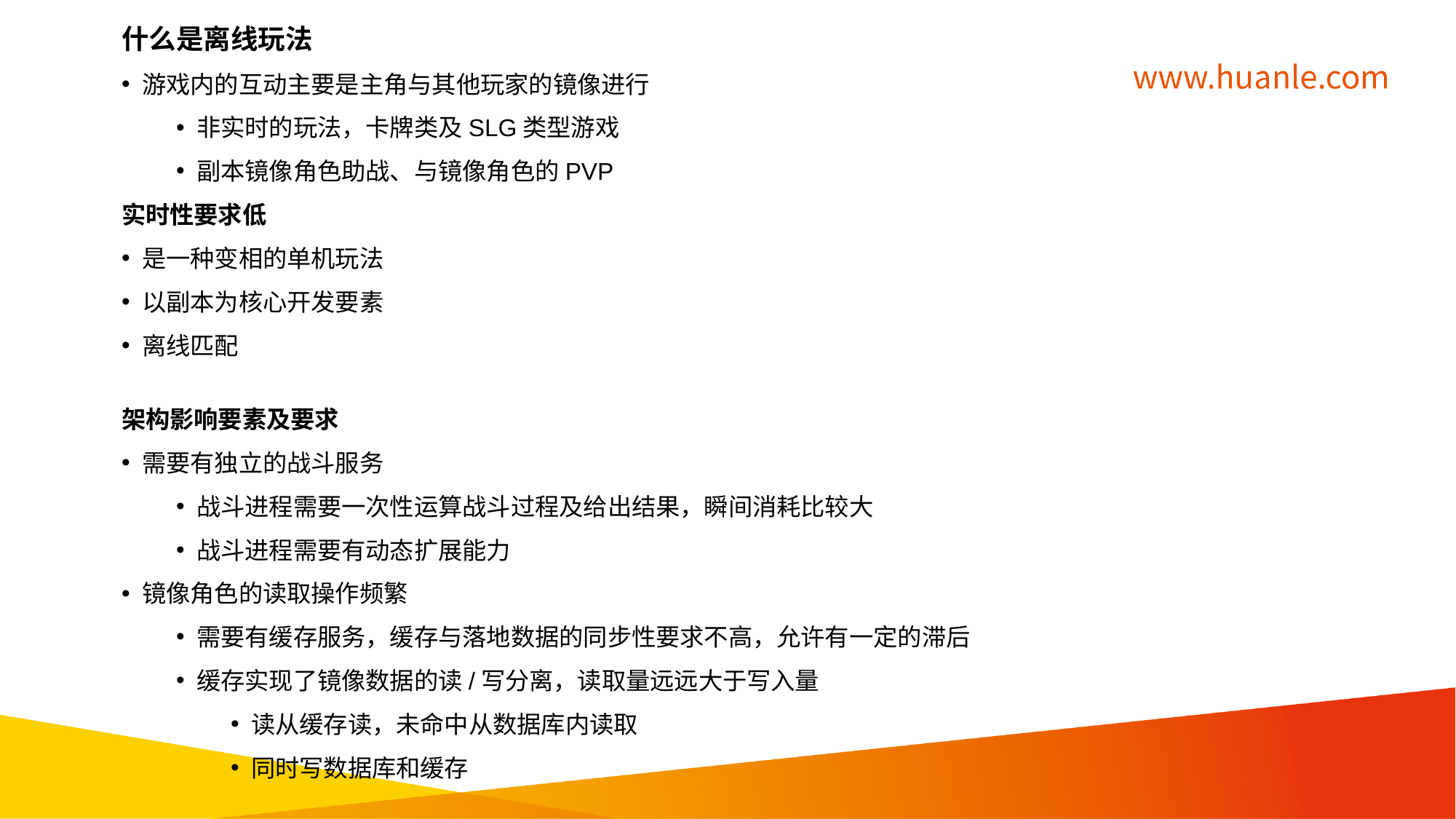

什么是离线玩法
游戏内的互动主要是主角与其他玩家的镜像进行
非实时的玩法，卡牌类及SLG类型游戏
副本镜像角色助战、与镜像角色的PVP
实时性要求低
是一种变相的单机玩法
以副本为核心开发要素
离线匹配

架构影响要素及要求
需要有独立的战斗服务
战斗进程需要一次性运算战斗过程及给出结果，瞬间消耗比较大
战斗进程需要有动态扩展能力
镜像角色的读取操作频繁
需要有缓存服务，缓存与落地数据的同步性要求不高，允许有一定的滞后
缓存实现了镜像数据的读/写分离，读取量远远大于写入量
读从缓存读，未命中从数据库内读取
同时写数据库和缓存